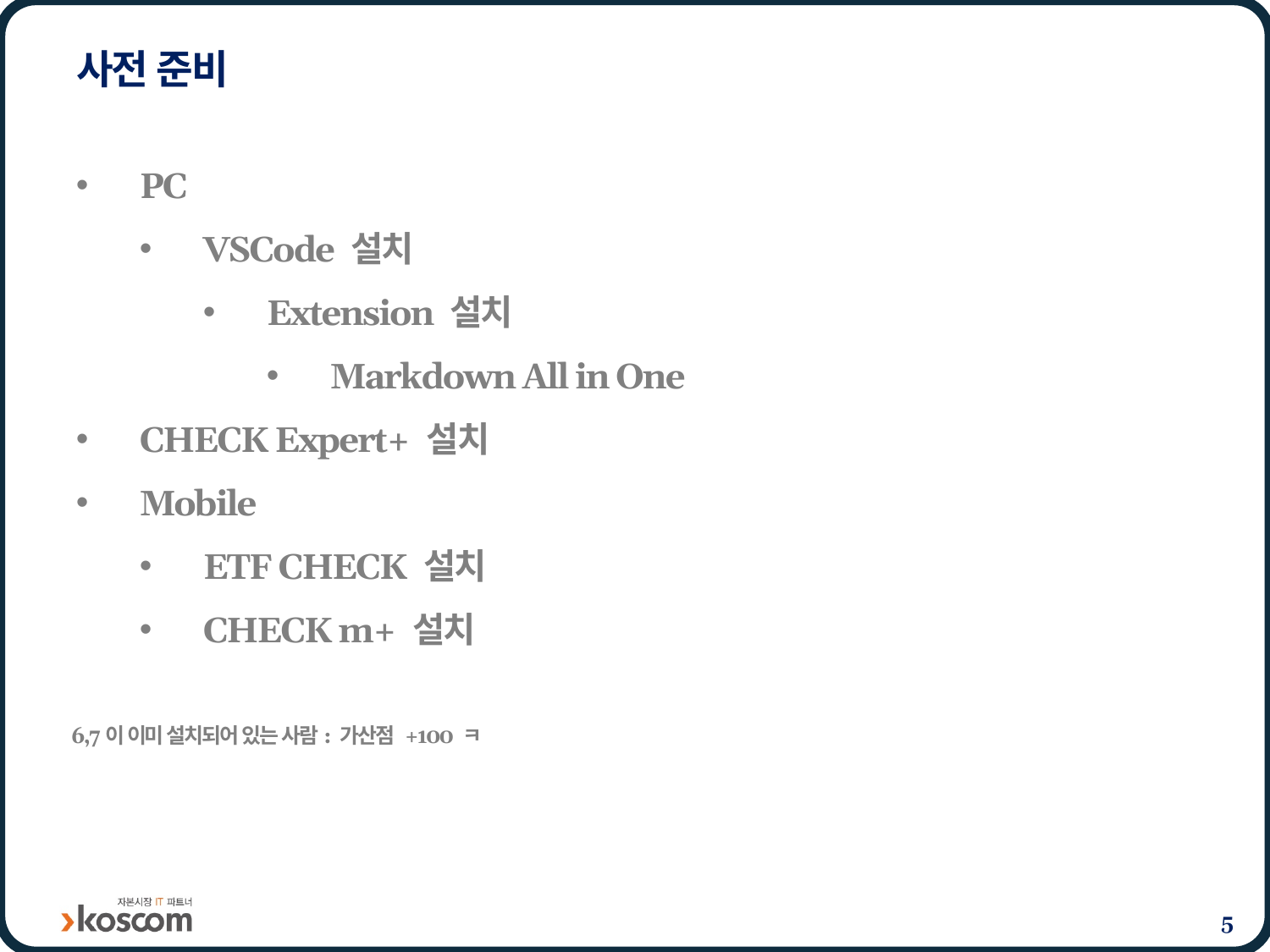

# 사전 준비
PC
VSCode 설치
Extension 설치
Markdown All in One
CHECK Expert+ 설치
Mobile
ETF CHECK 설치
CHECK m+ 설치
6,7이 이미 설치되어 있는 사람: 가산점 +100 ㅋ
5